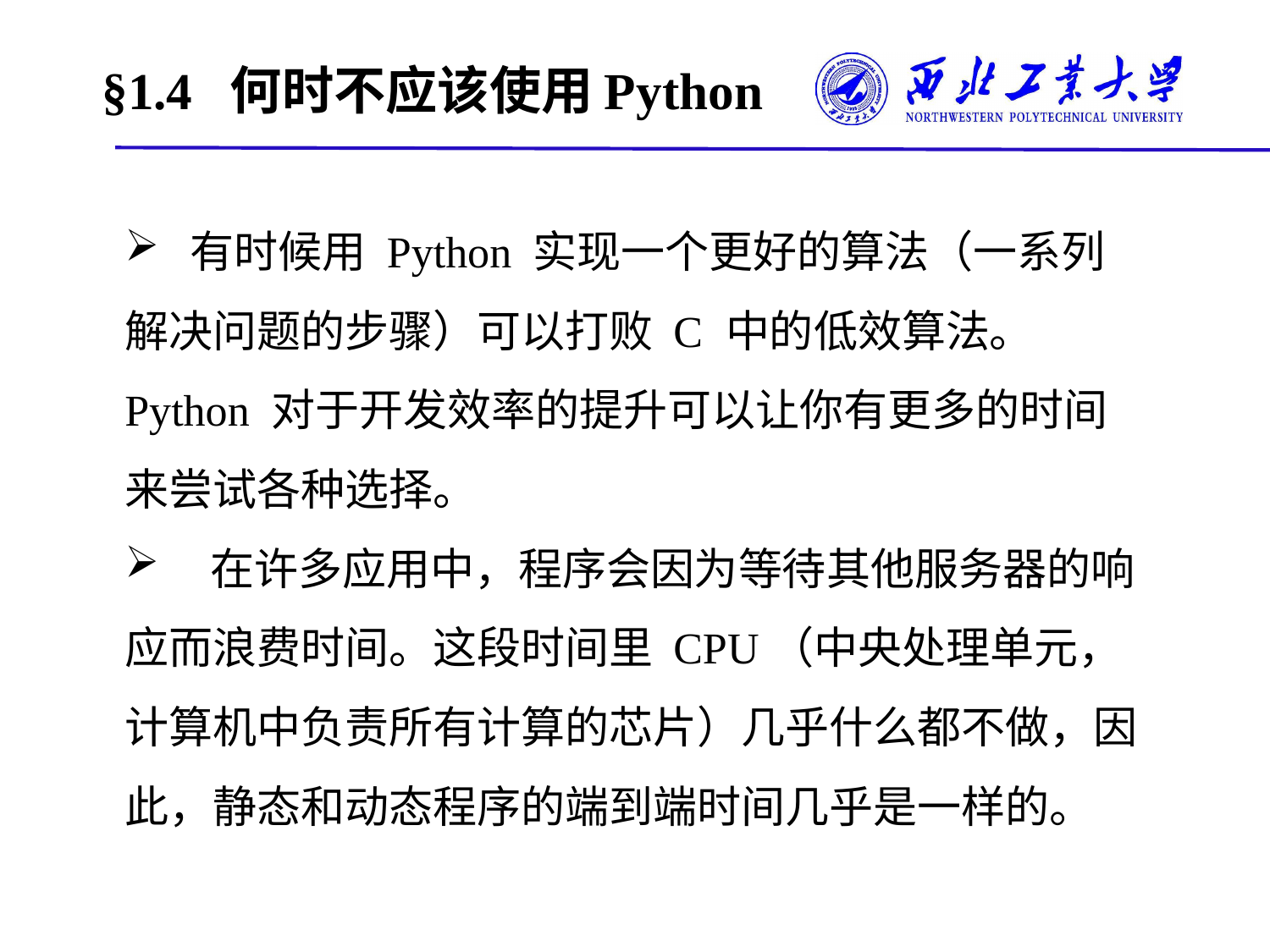

# §1.4  何时不应该使用Python
  有时候用 Python 实现一个更好的算法（一系列解决问题的步骤）可以打败 C 中的低效算法。 Python 对于开发效率的提升可以让你有更多的时间来尝试各种选择。
    在许多应用中，程序会因为等待其他服务器的响应而浪费时间。这段时间里 CPU（中央处理单元，计算机中负责所有计算的芯片）几乎什么都不做，因此，静态和动态程序的端到端时间几乎是一样的。